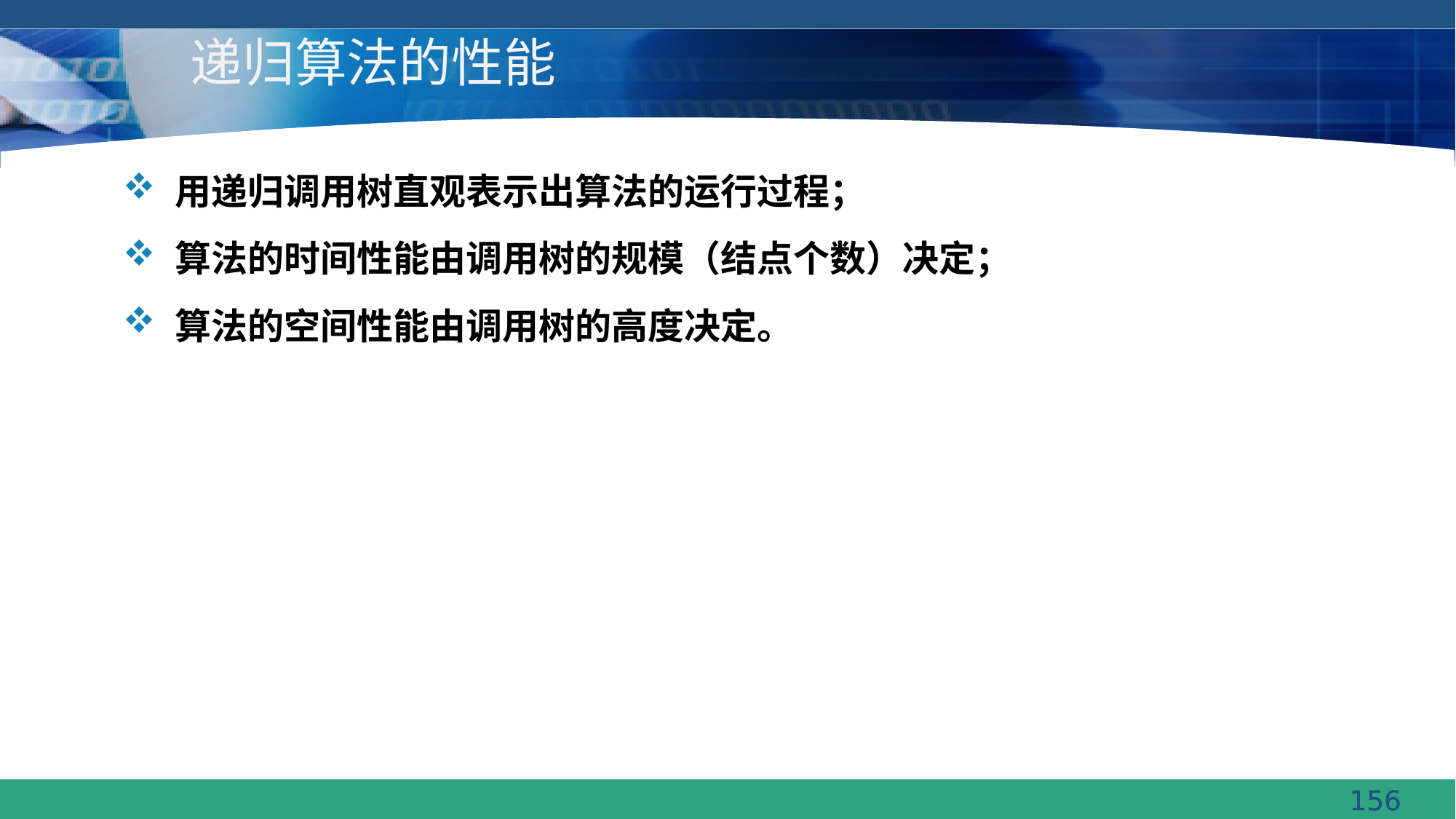

# 递归算法的性能
用递归调用树直观表示出算法的运行过程；
算法的时间性能由调用树的规模（结点个数）决定；
算法的空间性能由调用树的高度决定。